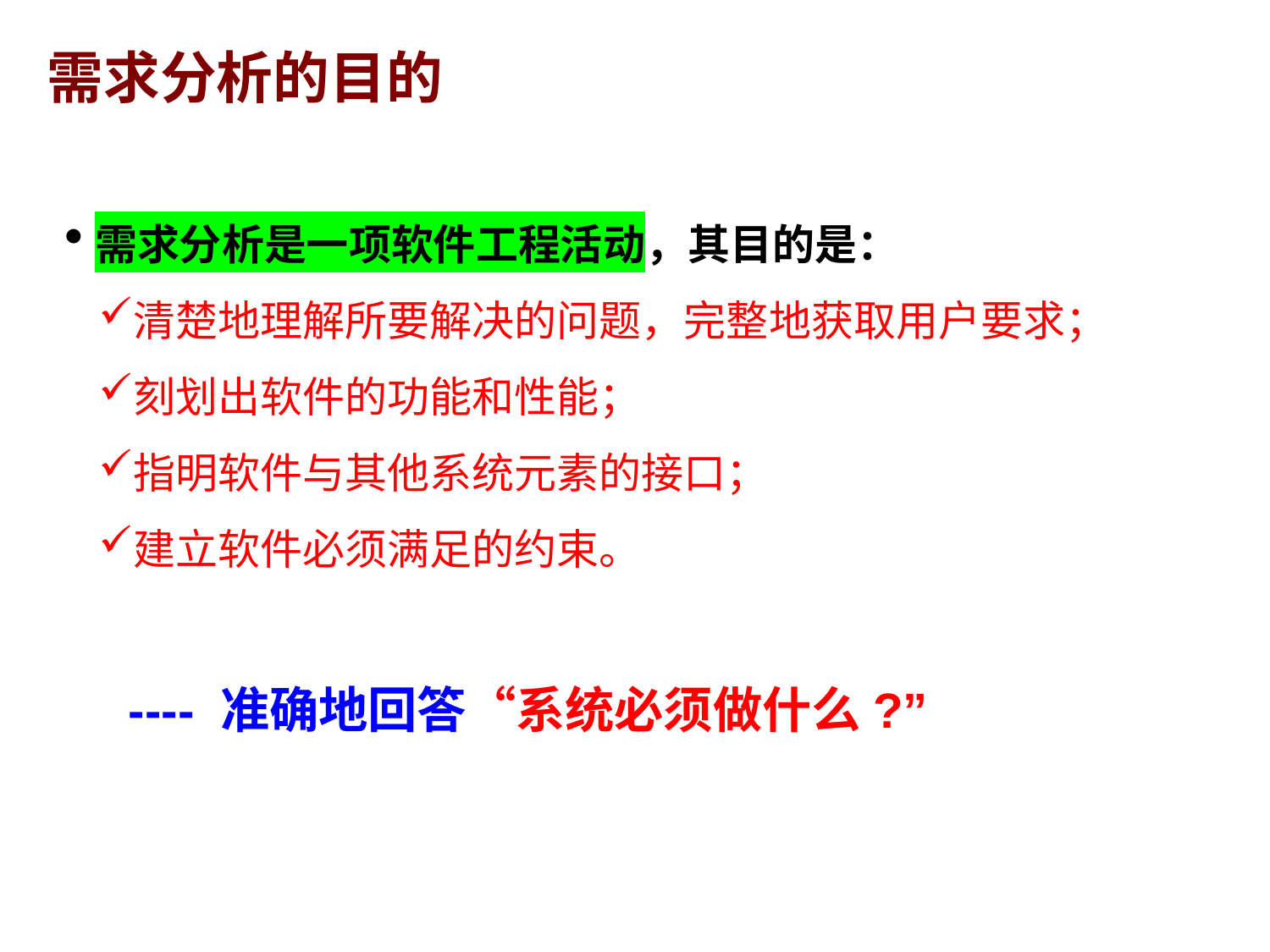

需求分析的目的
需求分析是一项软件工程活动，其目的是：
清楚地理解所要解决的问题，完整地获取用户要求；
刻划出软件的功能和性能；
指明软件与其他系统元素的接口；
建立软件必须满足的约束。

---- 准确地回答“系统必须做什么?”